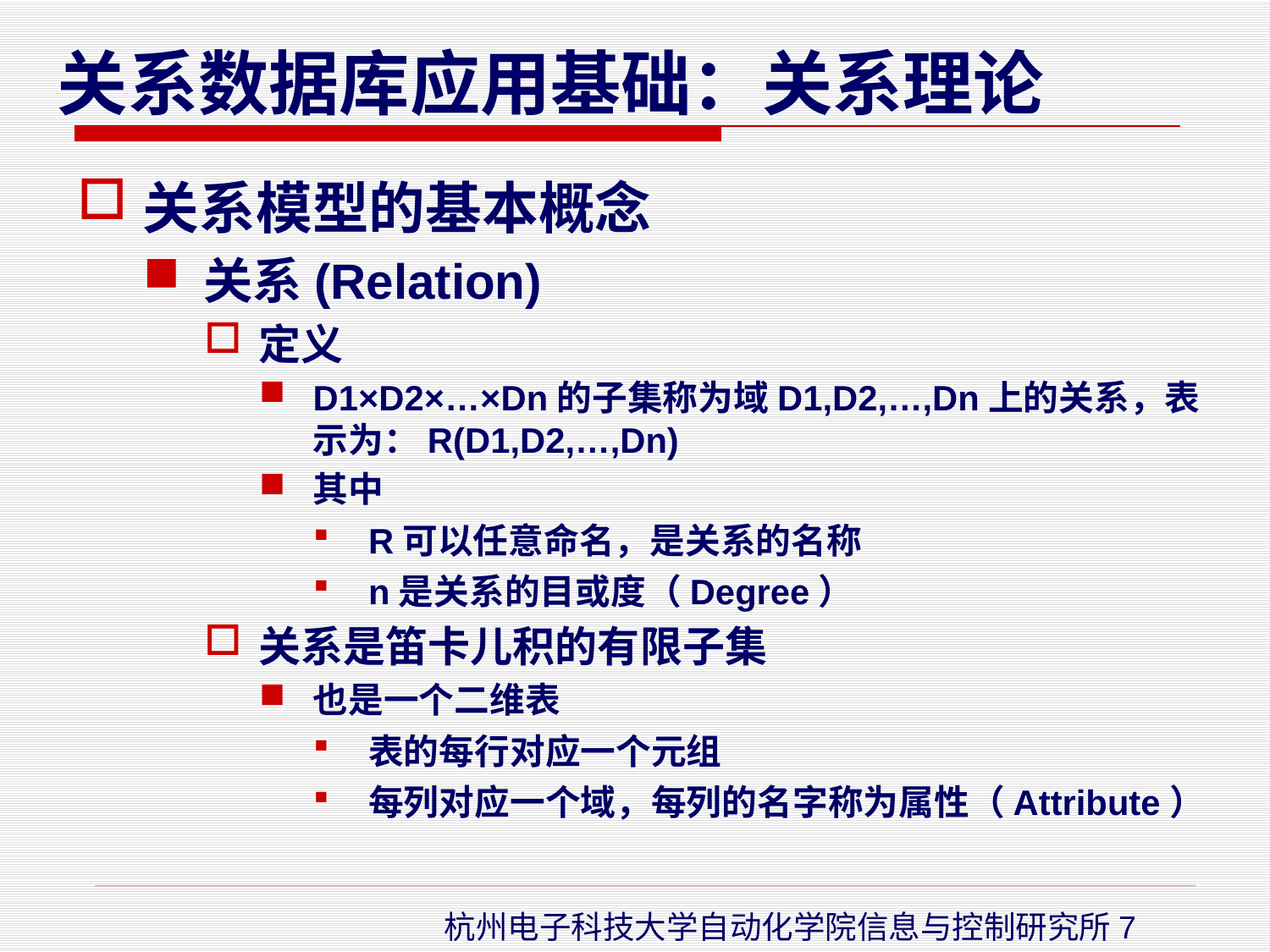

关系模型的基本概念
关系(Relation)
定义
D1×D2×…×Dn的子集称为域D1,D2,…,Dn上的关系，表示为：R(D1,D2,…,Dn)
其中
R可以任意命名，是关系的名称
n是关系的目或度（Degree）
关系是笛卡儿积的有限子集
也是一个二维表
表的每行对应一个元组
每列对应一个域，每列的名字称为属性（Attribute）